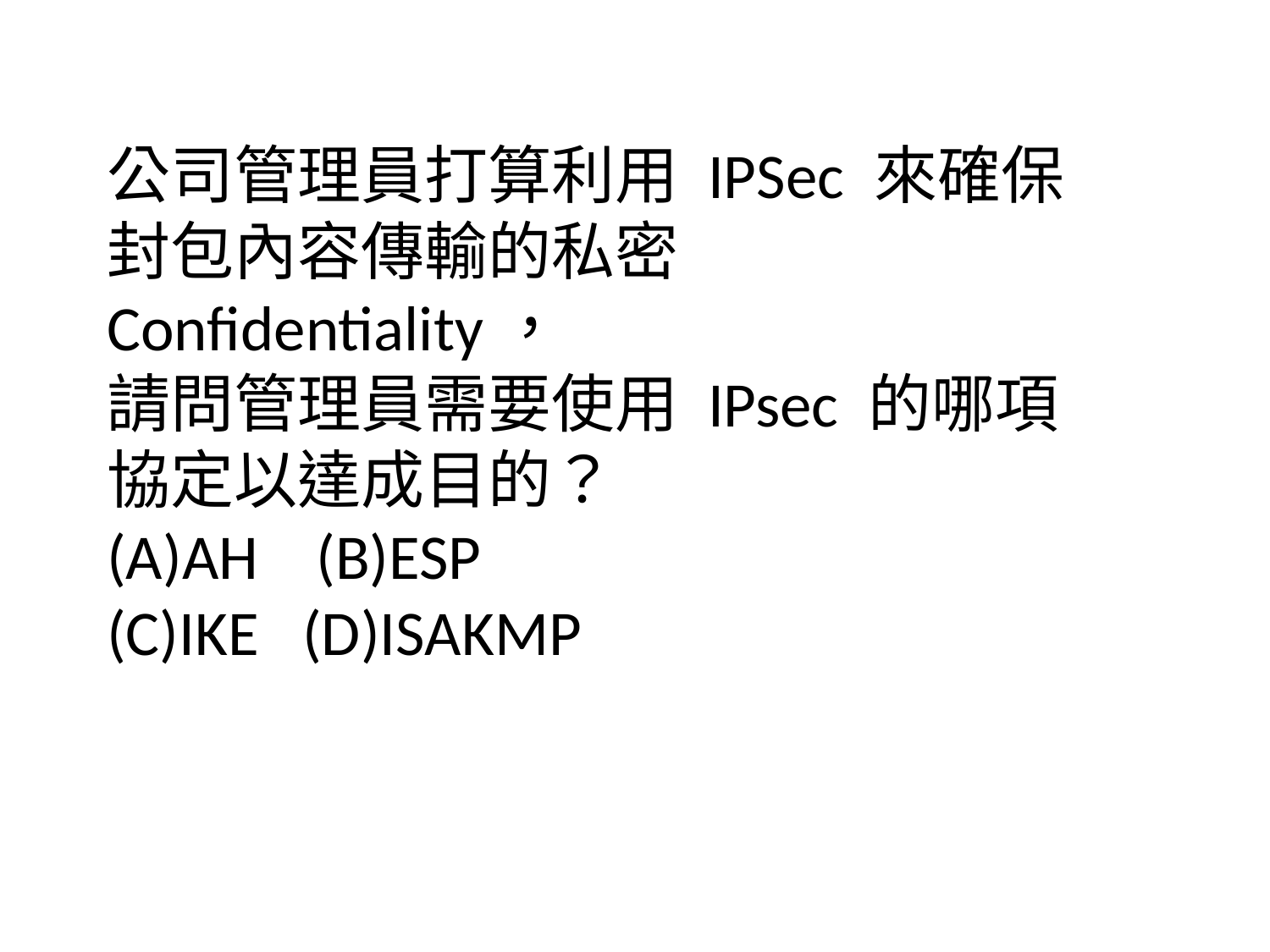

公司管理員打算利用 IPSec 來確保封包內容傳輸的私密Confidentiality，
請問管理員需要使用 IPsec 的哪項協定以達成目的？
(A)AH    (B)ESP
(C)IKE   (D)ISAKMP